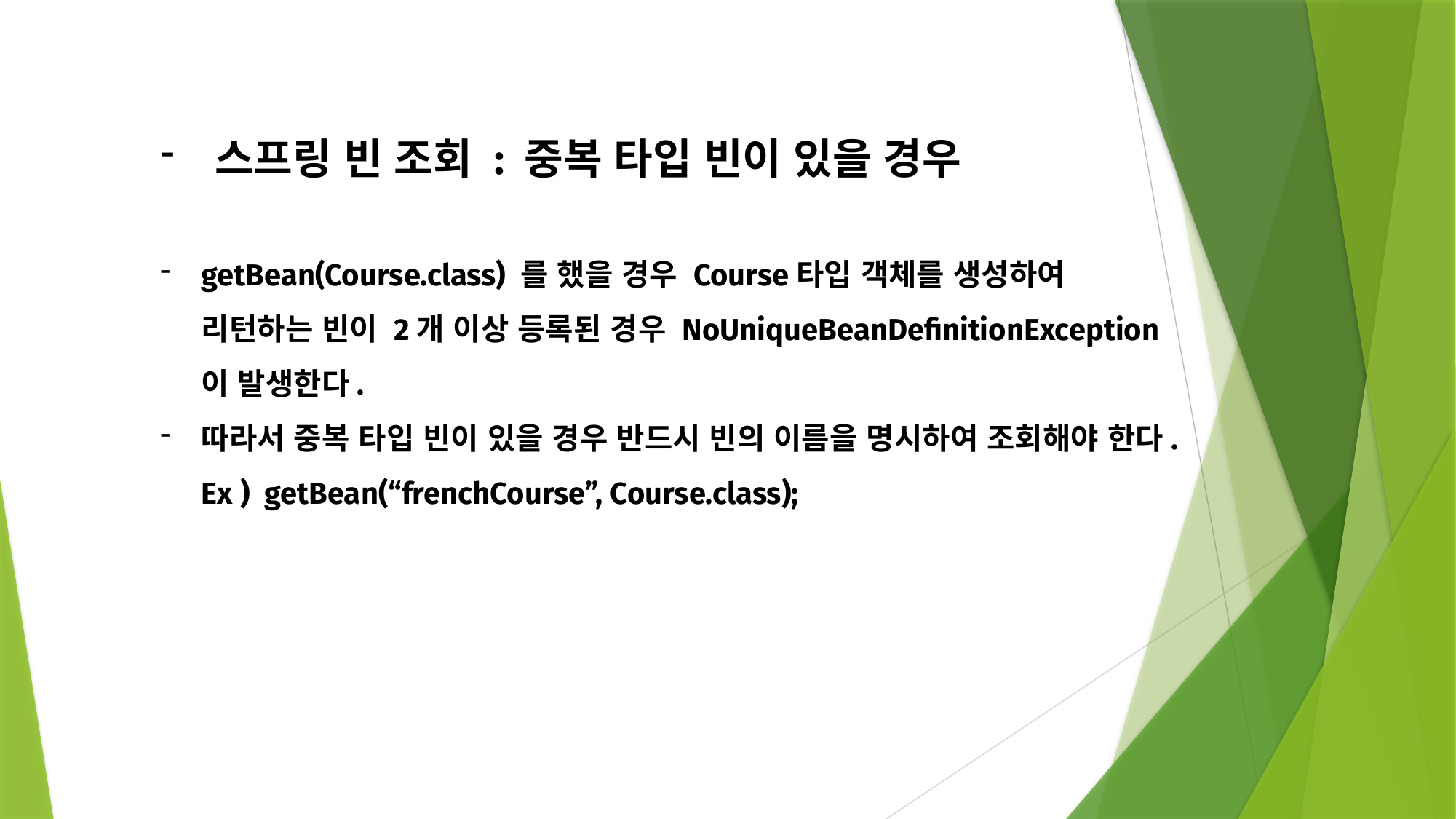

스프링 빈 조회 : 중복 타입 빈이 있을 경우

getBean(Course.class) 를 했을 경우 Course타입 객체를 생성하여
리턴하는 빈이 2개 이상 등록된 경우 NoUniqueBeanDefinitionException
이 발생한다.
따라서 중복 타입 빈이 있을 경우 반드시 빈의 이름을 명시하여 조회해야 한다.
Ex )  getBean(“frenchCourse”, Course.class);